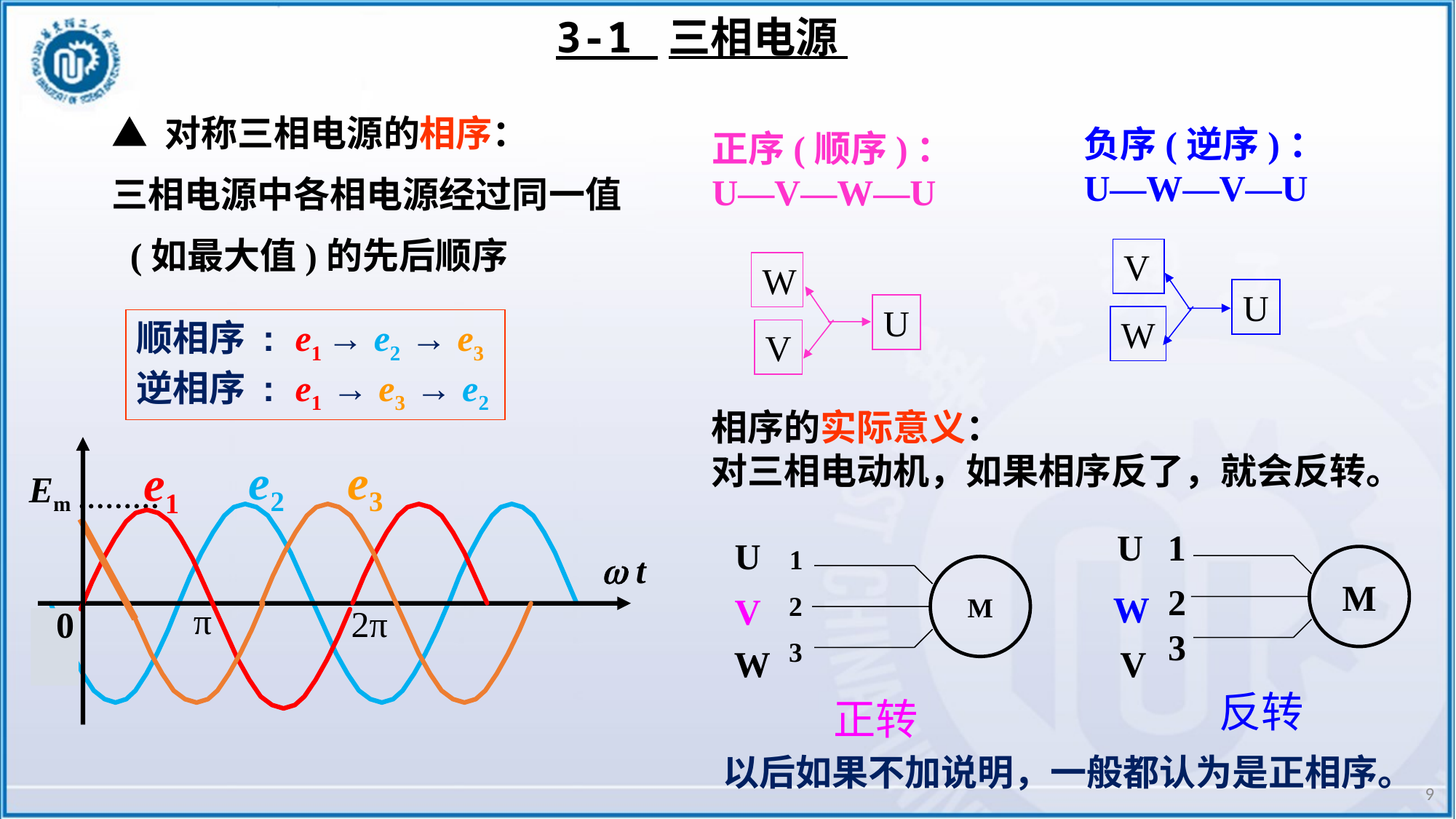

3-1 三相电源
▲ 对称三相电源的相序：
三相电源中各相电源经过同一值
  (如最大值)的先后顺序
负序(逆序)：
U—W—V—U
正序(顺序)：
U—V—W—U
V

U
W

W

U
V

顺相序 :  e1 → e2 → e3
逆相序 :  e1 → e3 → e2
相序的实际意义：
对三相电动机，如果相序反了，就会反转。

Em

e2
e3
e1
ω t
π
2π
0
U
1
M

2
W

3

V

U
1
M

V
2

3

W

反转
正转
以后如果不加说明，一般都认为是正相序。
9